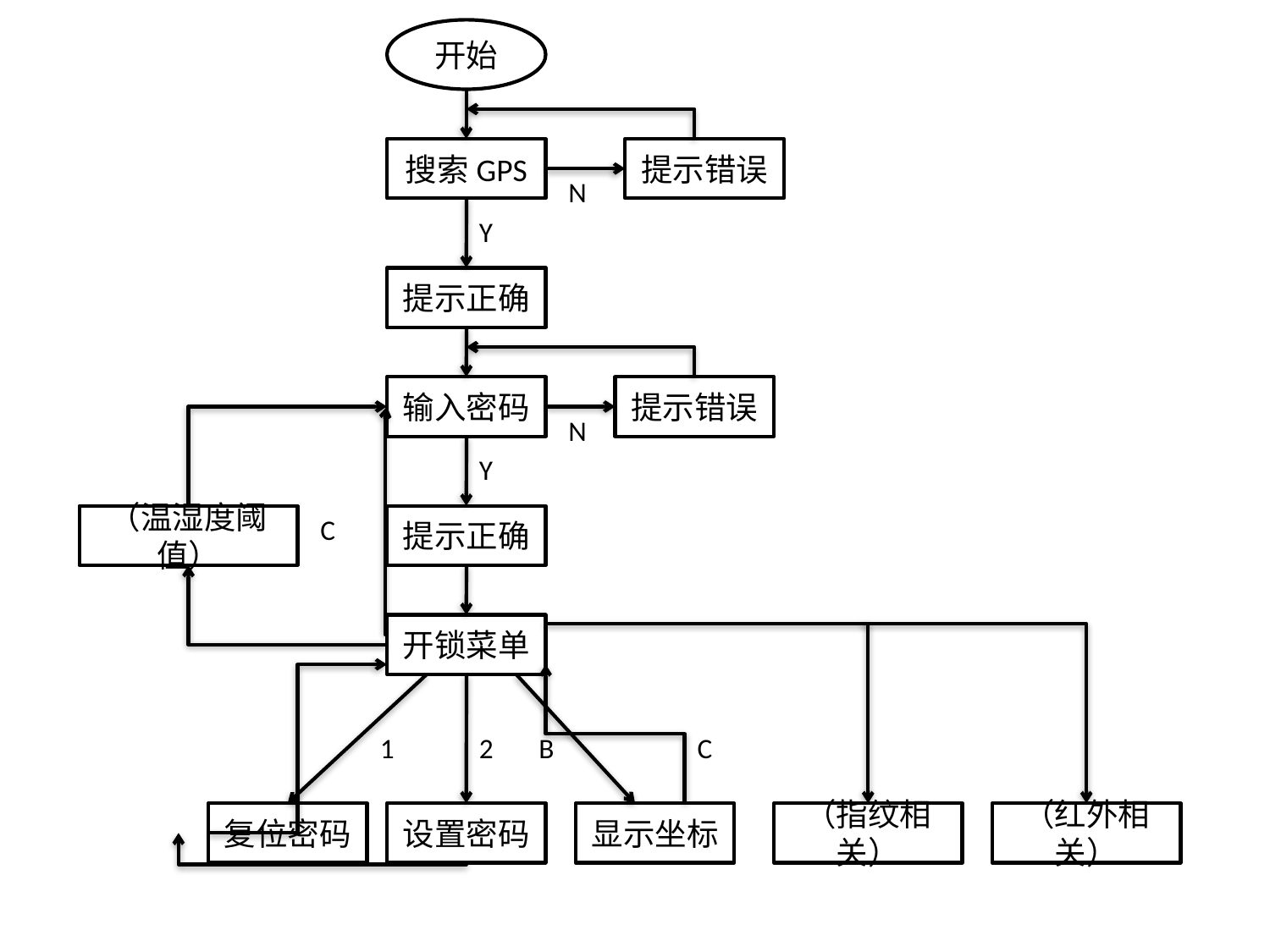

开始
搜索GPS
提示错误
N
Y
提示正确
输入密码
提示错误
N
Y
（温湿度阈值）
C
提示正确
开锁菜单
1
2
B
C
复位密码
设置密码
显示坐标
（指纹相关）
（红外相关）